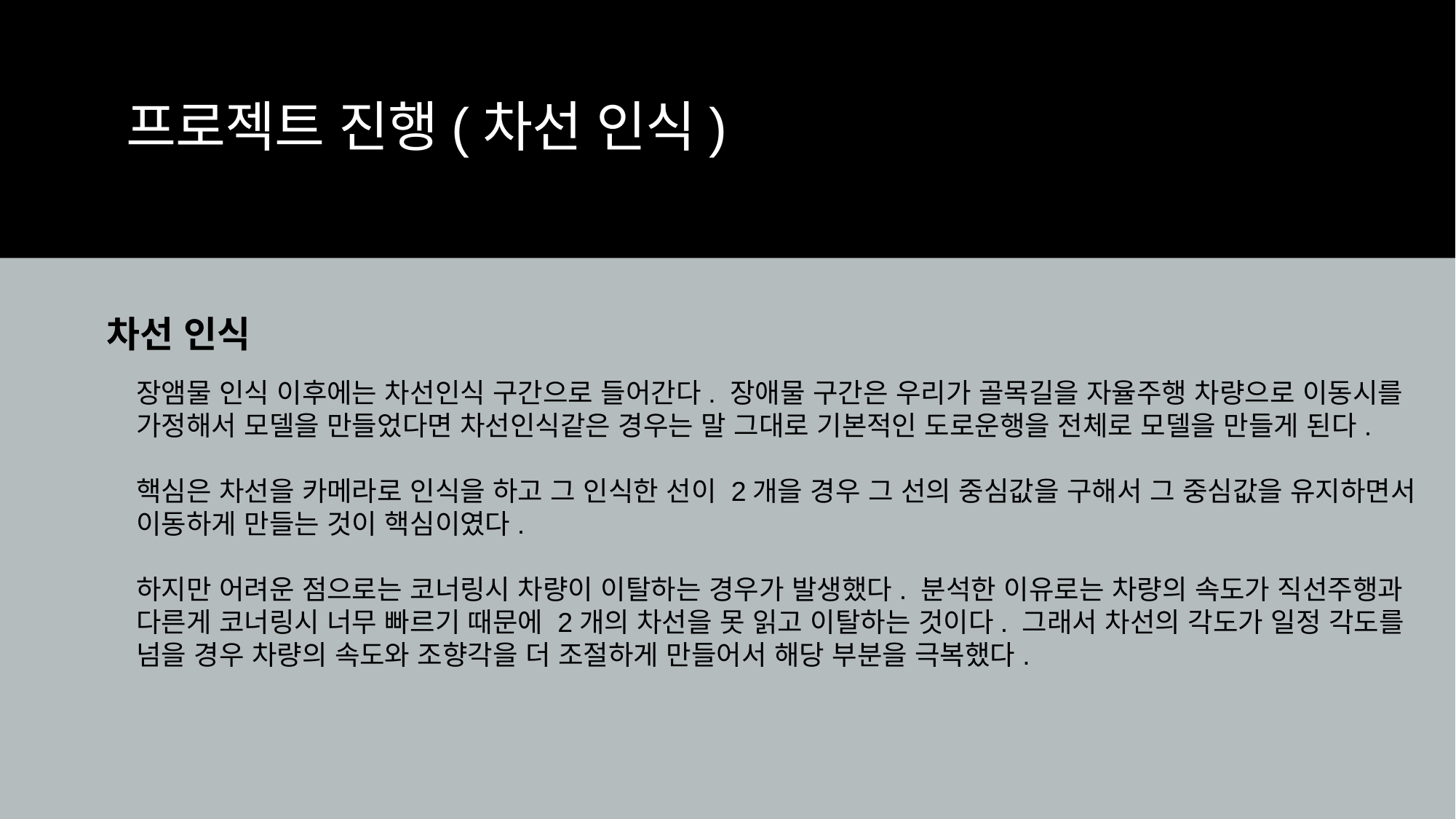

# 프로젝트 진행(차선 인식)

차선 인식
장앰물 인식 이후에는 차선인식 구간으로 들어간다. 장애물 구간은 우리가 골목길을 자율주행 차량으로 이동시를 가정해서 모델을 만들었다면 차선인식같은 경우는 말 그대로 기본적인 도로운행을 전체로 모델을 만들게 된다.

핵심은 차선을 카메라로 인식을 하고 그 인식한 선이 2개을 경우 그 선의 중심값을 구해서 그 중심값을 유지하면서 이동하게 만들는 것이 핵심이였다.

하지만 어려운 점으로는 코너링시 차량이 이탈하는 경우가 발생했다. 분석한 이유로는 차량의 속도가 직선주행과 다른게 코너링시 너무 빠르기 때문에 2개의 차선을 못 읽고 이탈하는 것이다. 그래서 차선의 각도가 일정 각도를 넘을 경우 차량의 속도와 조향각을 더 조절하게 만들어서 해당 부분을 극복했다.
2023-11-10